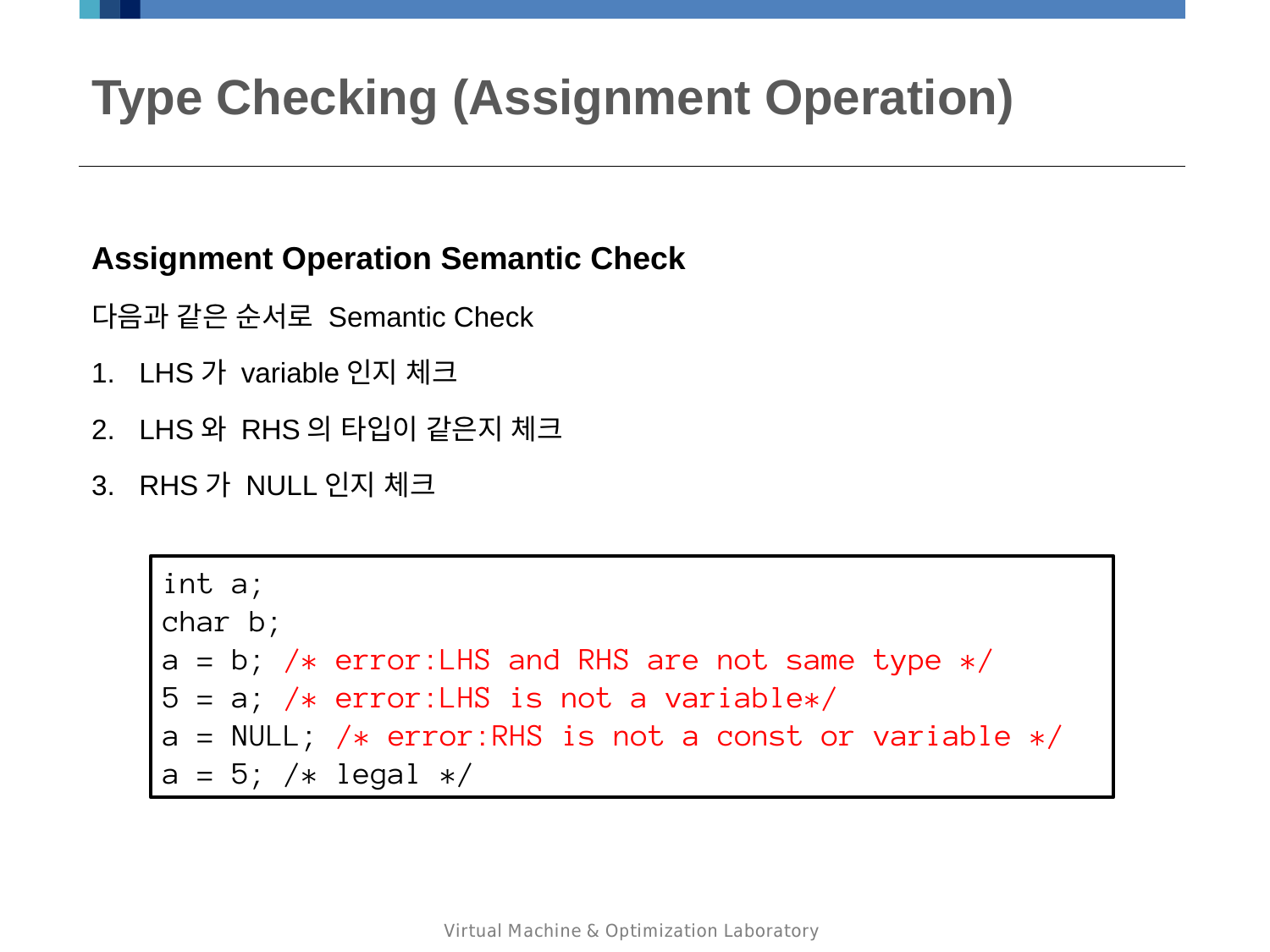

# Type Checking (Assignment Operation)
Assignment Operation Semantic Check
다음과 같은 순서로 Semantic Check
LHS가 variable인지 체크
LHS와 RHS의 타입이 같은지 체크
RHS가 NULL인지 체크
int a;
char b;
a = b; /* error:LHS and RHS are not same type */
5 = a; /* error:LHS is not a variable*/
a = NULL; /* error:RHS is not a const or variable */
a = 5; /* legal */